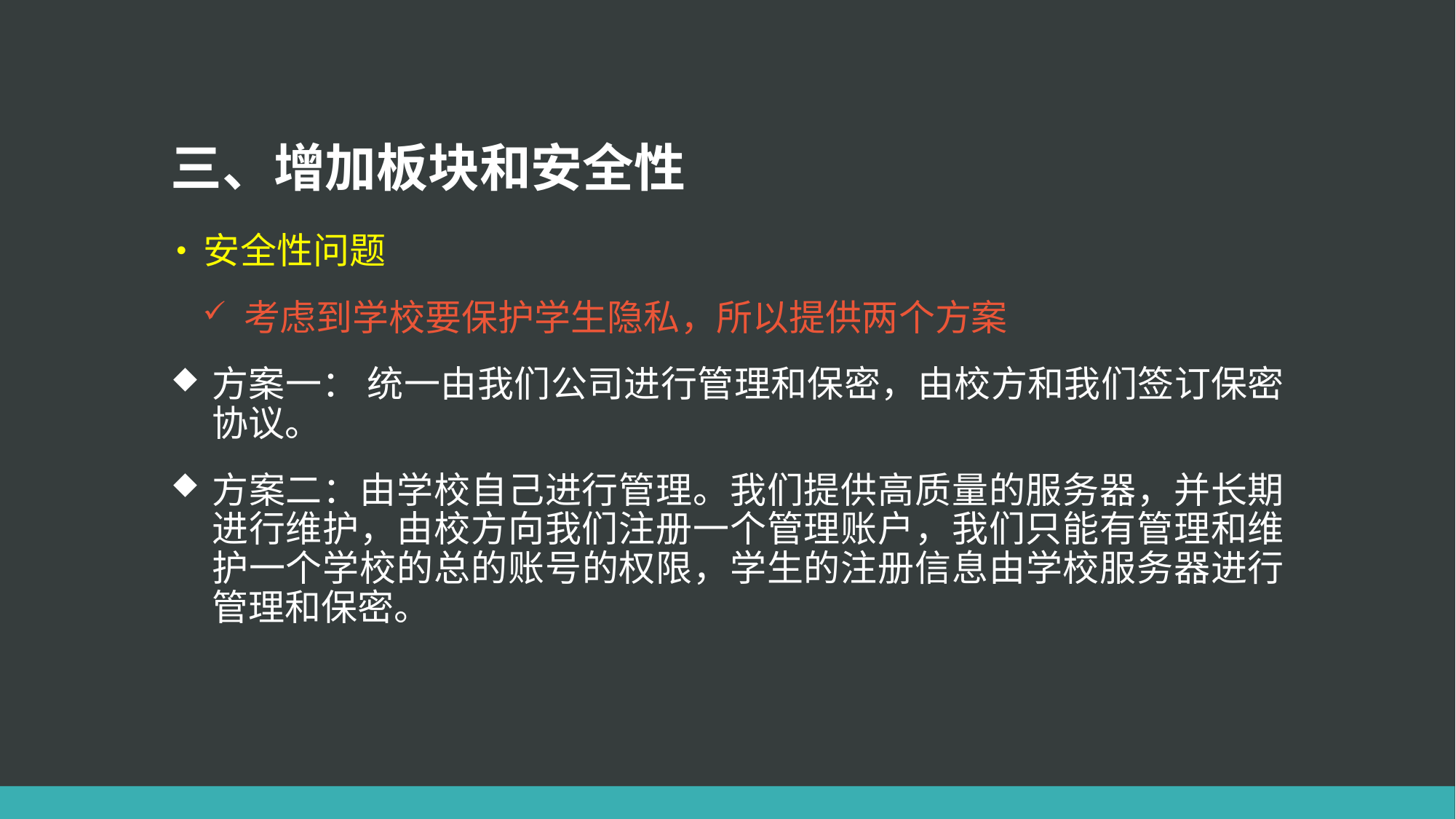

# 三、增加板块和安全性
安全性问题
考虑到学校要保护学生隐私，所以提供两个方案
方案一： 统一由我们公司进行管理和保密，由校方和我们签订保密协议。
方案二：由学校自己进行管理。我们提供高质量的服务器，并长期进行维护，由校方向我们注册一个管理账户，我们只能有管理和维护一个学校的总的账号的权限，学生的注册信息由学校服务器进行管理和保密。